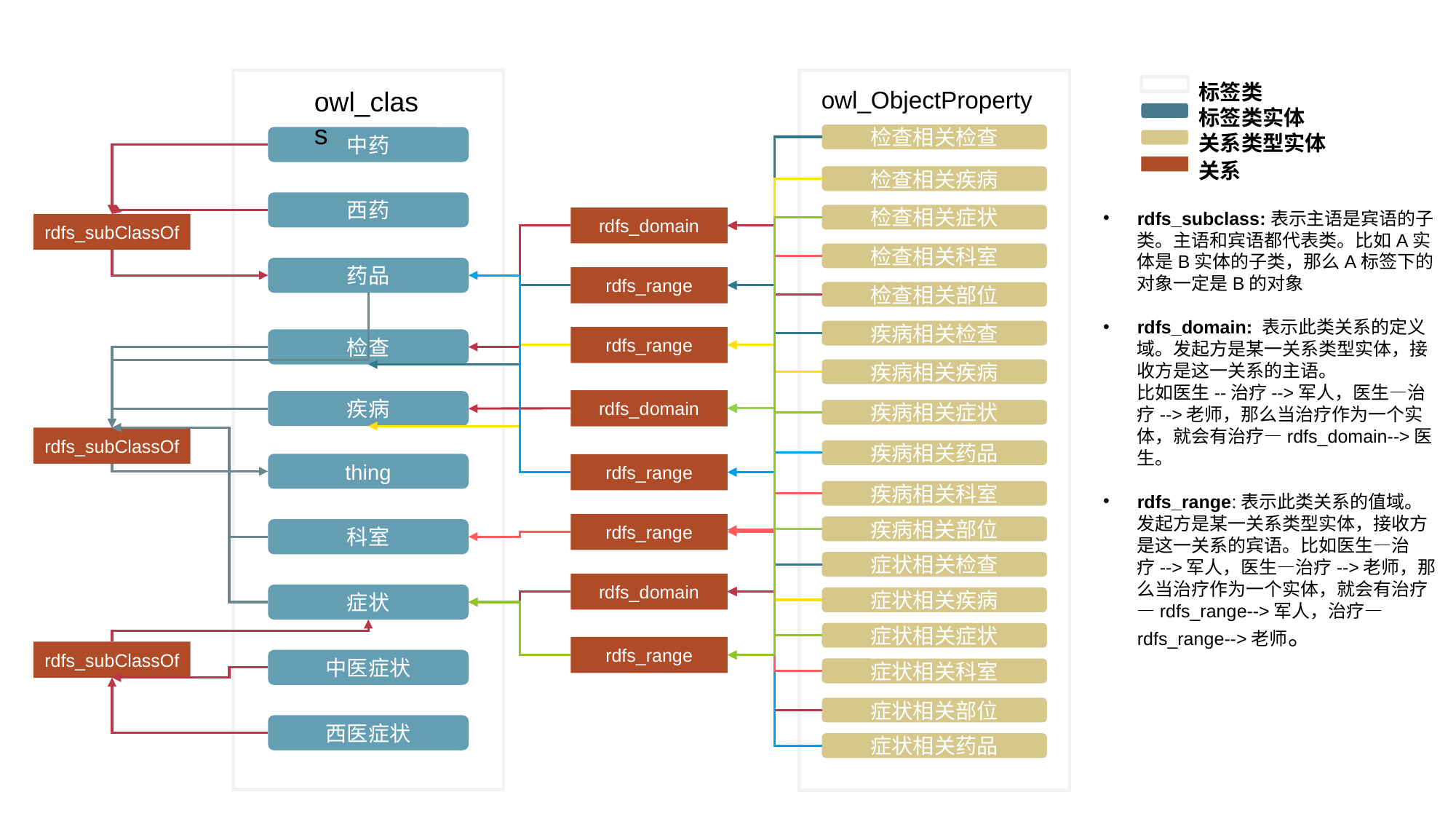

标签类

标签类实体

关系类型实体

关系

owl_class
owl_ObjectProperty
检查相关检查
中药
检查相关疾病
西药
rdfs_subclass:表示主语是宾语的子类。主语和宾语都代表类。比如A实体是B实体的子类，那么A标签下的对象一定是B的对象

rdfs_domain: 表示此类关系的定义域。发起方是某一关系类型实体，接收方是这一关系的主语。                         比如医生--治疗-->军人，医生—治疗-->老师，那么当治疗作为一个实体，就会有治疗—rdfs_domain-->医生。

rdfs_range:表示此类关系的值域。发起方是某一关系类型实体，接收方是这一关系的宾语。比如医生—治疗-->军人，医生—治疗-->老师，那么当治疗作为一个实体，就会有治疗—rdfs_range-->军人，治疗—rdfs_range-->老师。

检查相关症状
rdfs_domain
rdfs_range
rdfs_range
rdfs_domain
rdfs_range
rdfs_range
rdfs_domain
rdfs_range
rdfs_subClassOf

检查相关科室
药品
检查相关部位
疾病相关检查
检查
疾病相关疾病
疾病
疾病相关症状
rdfs_subClassOf
疾病相关药品
thing
疾病相关科室
疾病相关部位
科室
症状相关检查
症状
症状相关疾病
症状相关症状
rdfs_subClassOf
中医症状
症状相关科室
症状相关部位
西医症状
症状相关药品